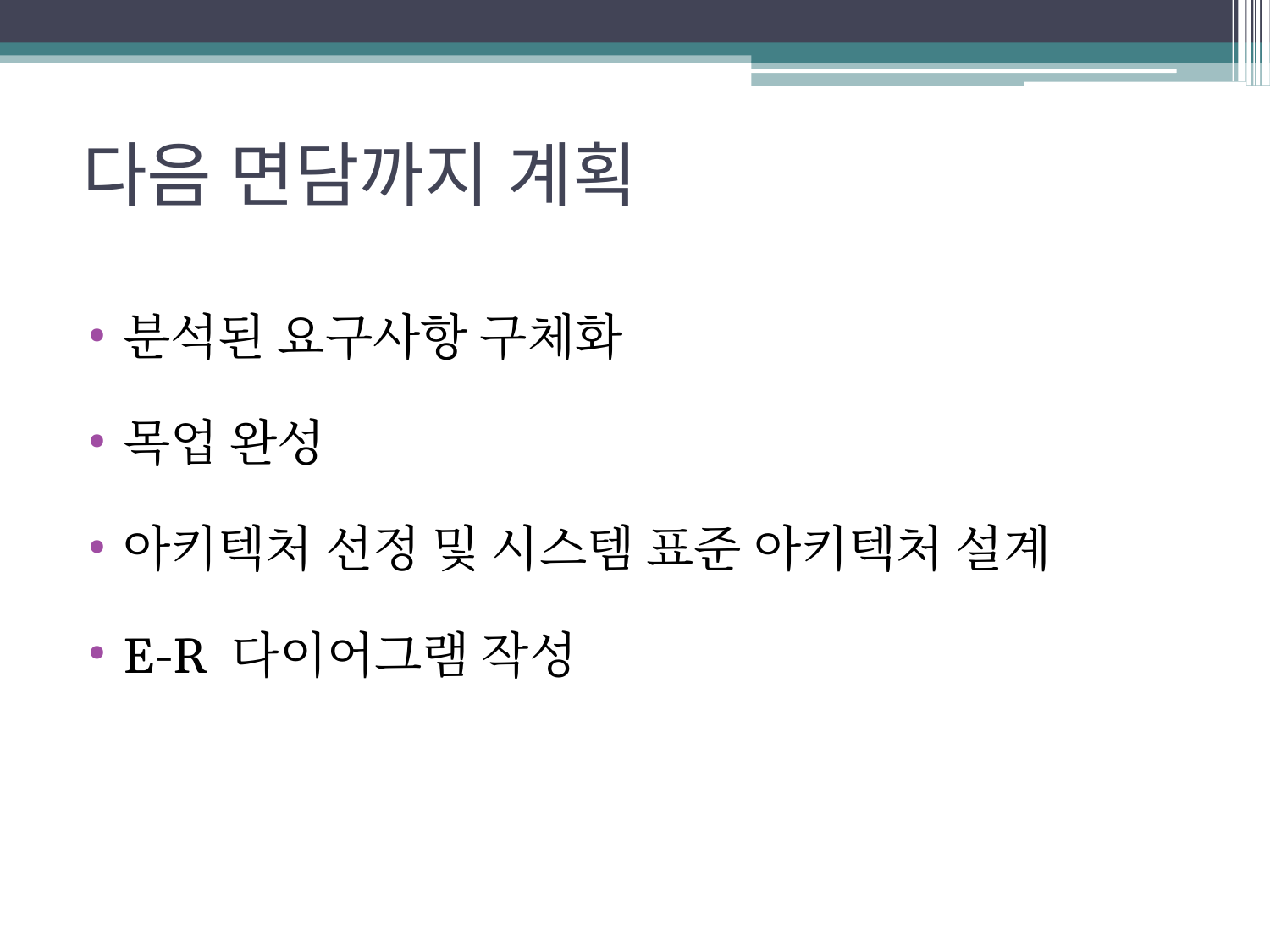

# 다음 면담까지 계획
분석된 요구사항 구체화
목업 완성
아키텍처 선정 및 시스템 표준 아키텍처 설계
E-R 다이어그램 작성